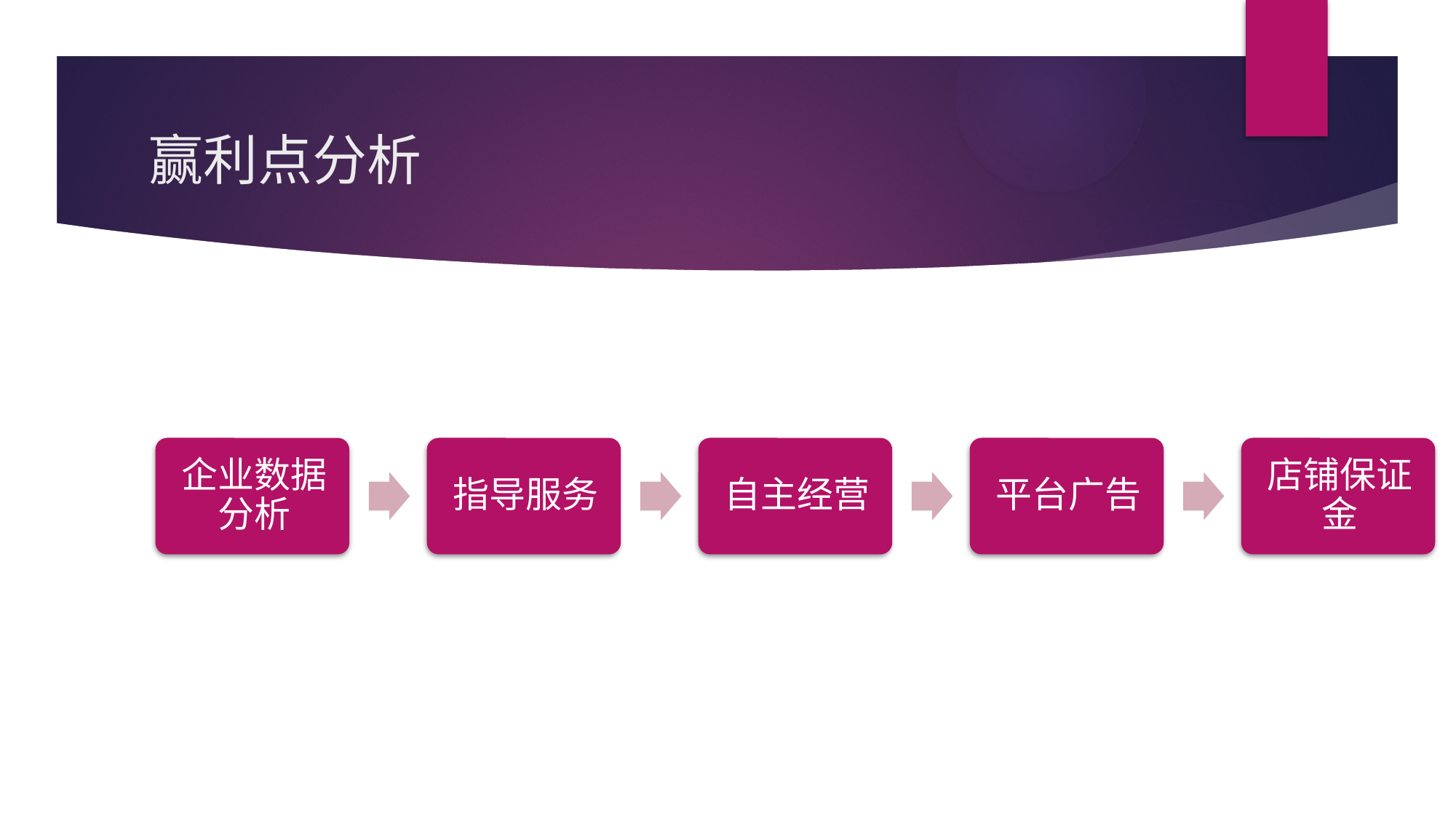

# 赢利点分析
企业数据分析

指导服务

自主经营

平台广告

店铺保证金